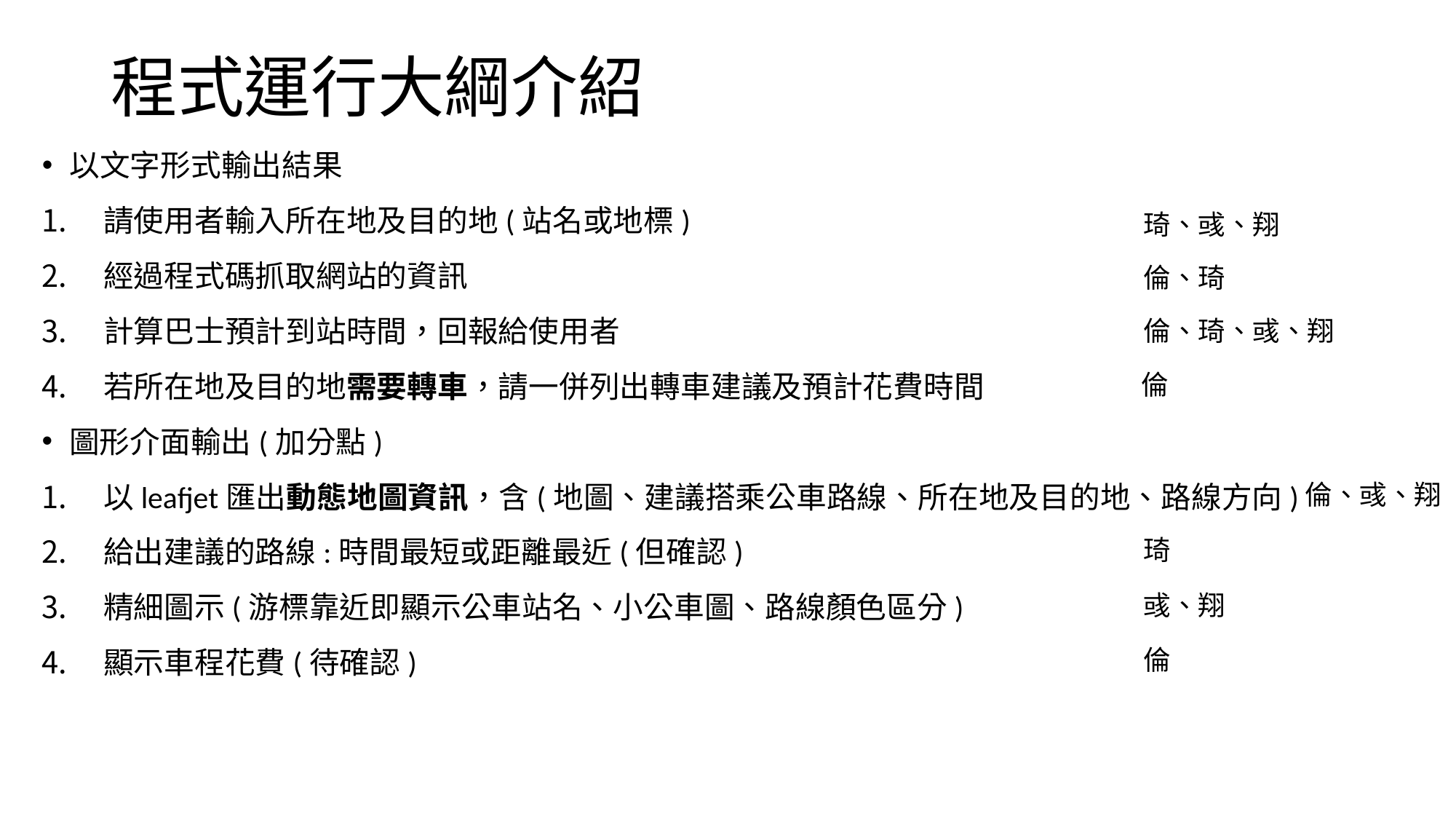

# 程式運行大綱介紹
以文字形式輸出結果
請使用者輸入所在地及目的地(站名或地標)
經過程式碼抓取網站的資訊
計算巴士預計到站時間，回報給使用者
若所在地及目的地需要轉車，請一併列出轉車建議及預計花費時間
圖形介面輸出(加分點)
以leafjet匯出動態地圖資訊，含(地圖、建議搭乘公車路線、所在地及目的地、路線方向)
給出建議的路線:時間最短或距離最近(但確認)
精細圖示(游標靠近即顯示公車站名、小公車圖、路線顏色區分)
顯示車程花費(待確認)
琦、彧、翔
倫、琦
倫、琦、彧、翔
倫
倫、彧、翔
琦
彧、翔
倫